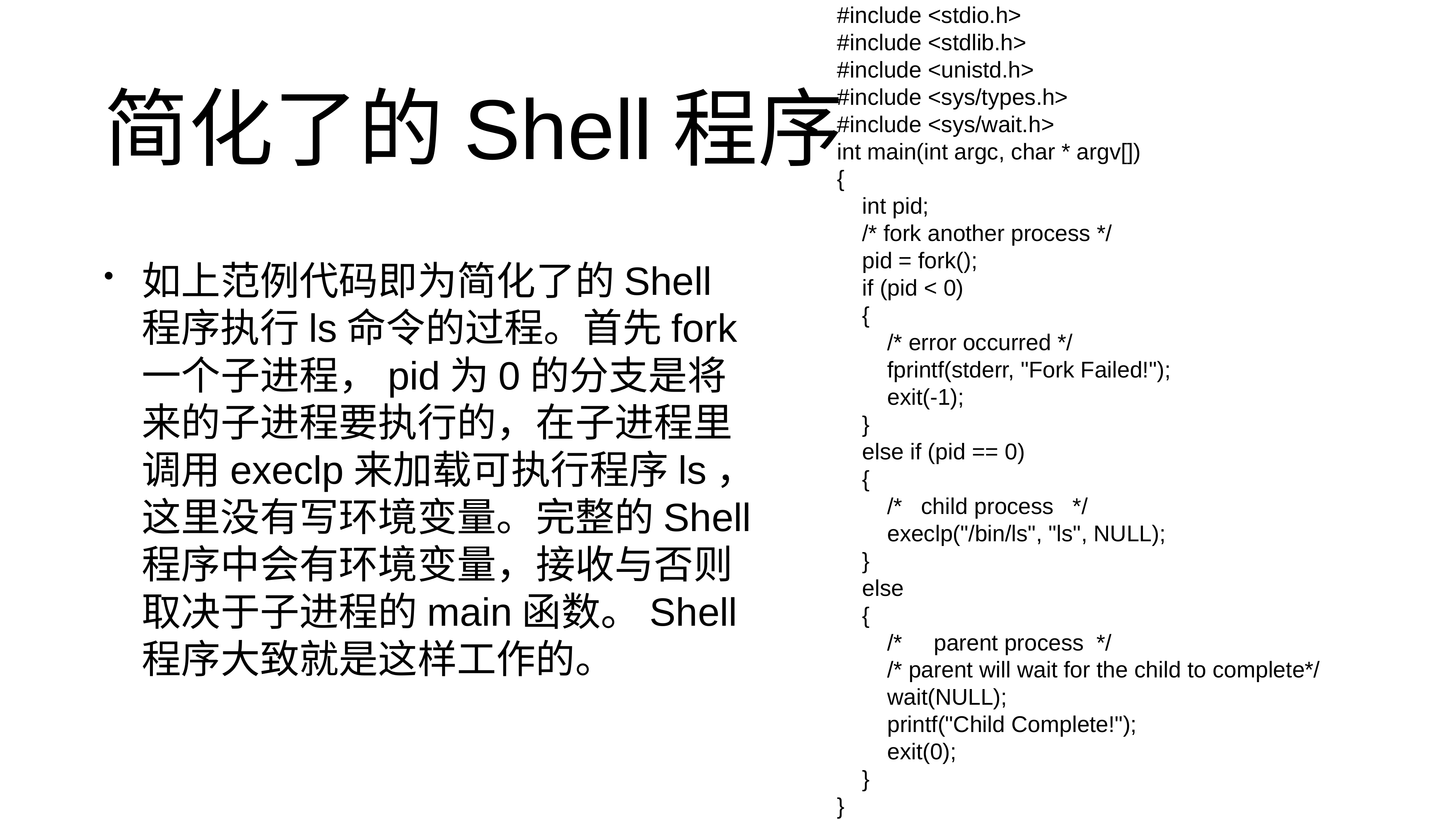

#include <stdio.h>
#include <stdlib.h>
#include <unistd.h>
#include <sys/types.h>
#include <sys/wait.h>
int main(int argc, char * argv[])
{
    int pid;
    /* fork another process */
    pid = fork();
    if (pid < 0)
    {
        /* error occurred */
        fprintf(stderr, "Fork Failed!");
        exit(-1);
    }
    else if (pid == 0)
    {
        /*   child process   */
        execlp("/bin/ls", "ls", NULL);
    }
    else
    {
        /*     parent process  */
        /* parent will wait for the child to complete*/
        wait(NULL);
        printf("Child Complete!");
        exit(0);
    }
}
# 简化了的Shell程序
如上范例代码即为简化了的Shell程序执行ls命令的过程。首先fork一个子进程，pid为0的分支是将来的子进程要执行的，在子进程里调用execlp来加载可执行程序ls，这里没有写环境变量。完整的Shell程序中会有环境变量，接收与否则取决于子进程的main函数。Shell程序大致就是这样工作的。